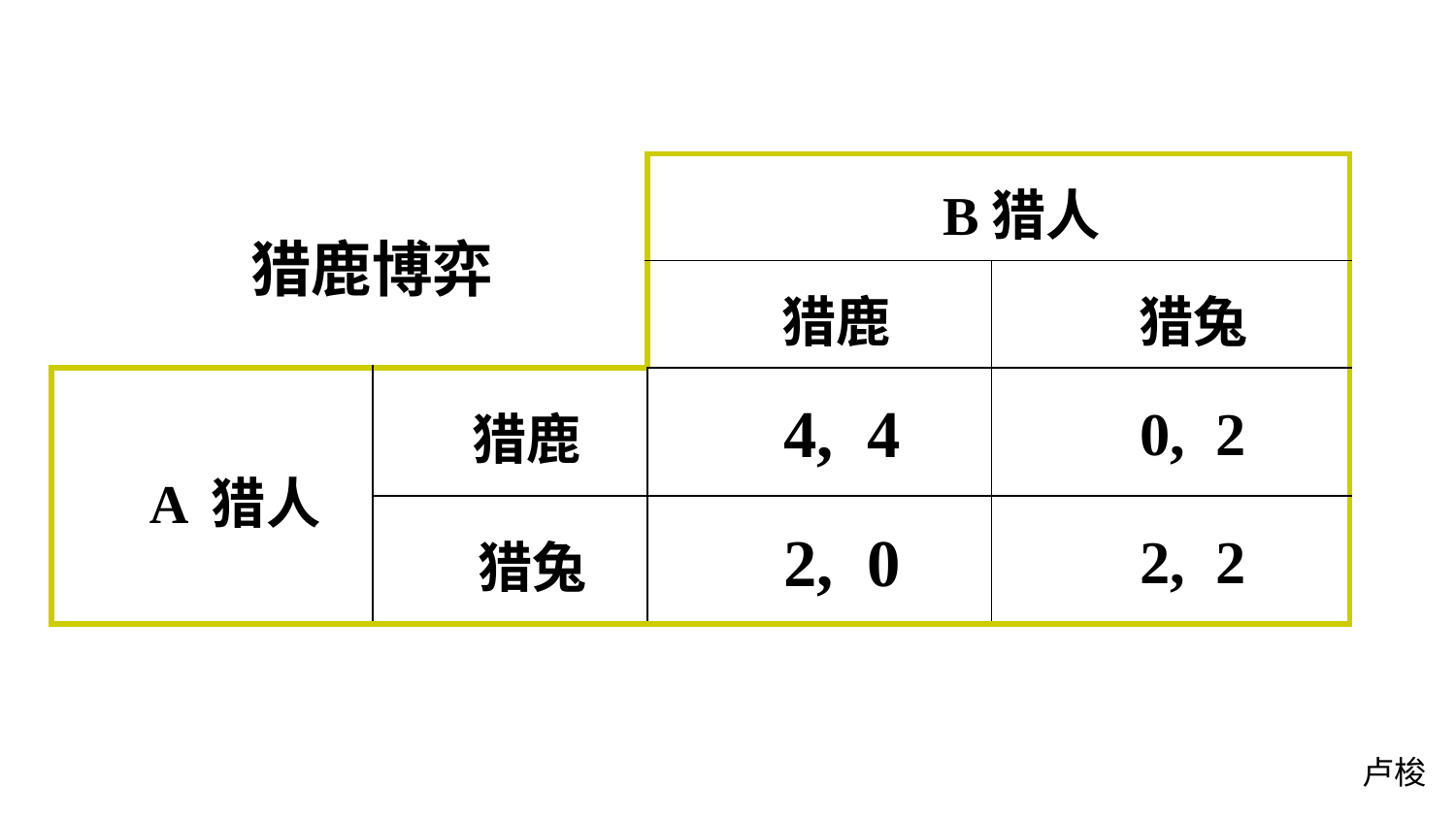

| 猎鹿博弈 |  | B猎人 |  |
| --- | --- | --- | --- |
|  |  | 猎鹿 | 猎兔 |
| A 猎人 | 猎鹿 | 4, 4 | 0, 2 |
|  | 猎兔 | 2, 0 | 2, 2 |
卢梭